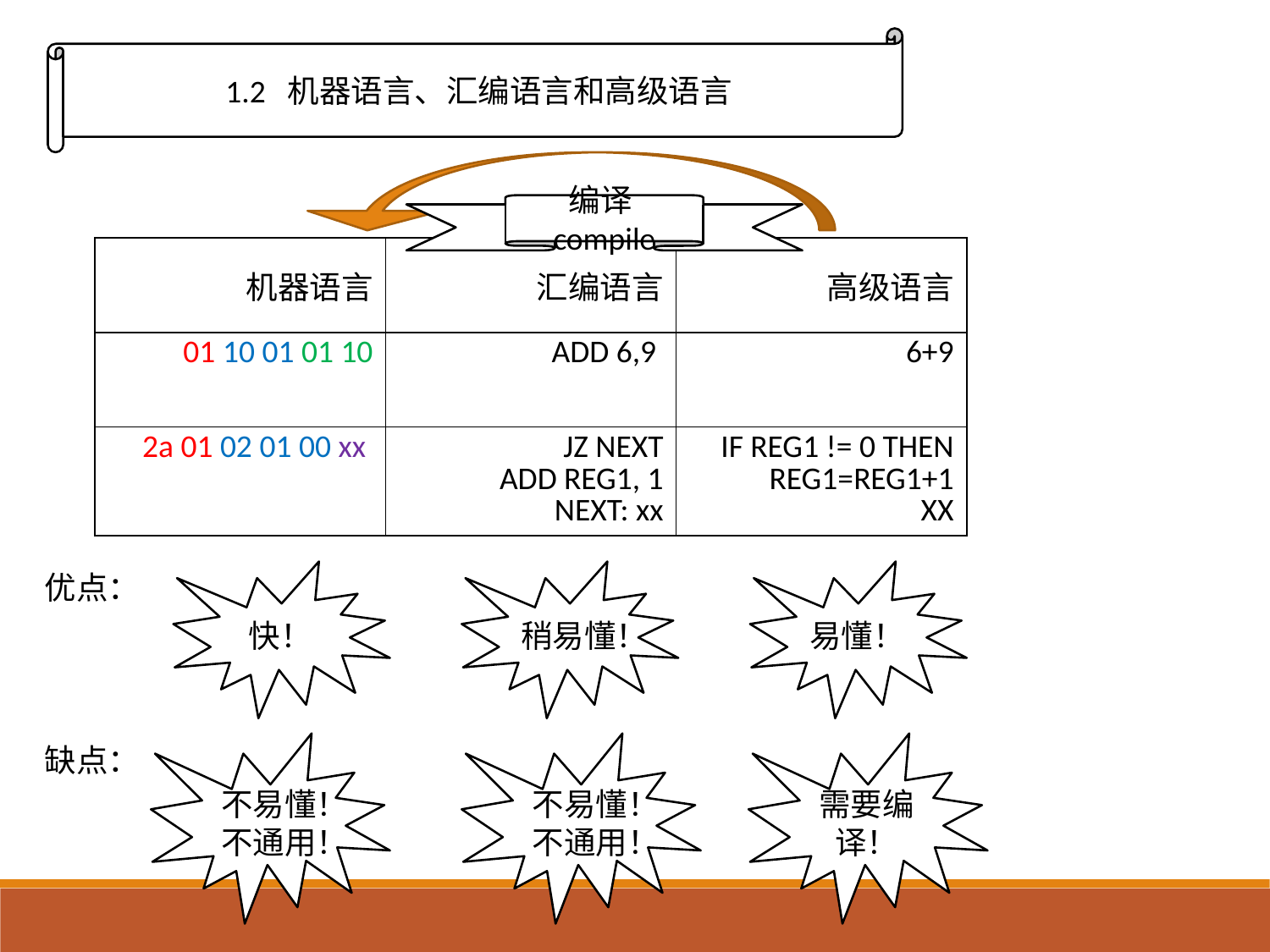

1.2  机器语言、汇编语言和高级语言

编译compile
| 机器语言 | 汇编语言 | 高级语言 |
| --- | --- | --- |
| 01 10 01 01 10 | ADD 6,9 | 6+9 |
| 2a 01 02 01 00 xx | JZ NEXT ADD REG1, 1 NEXT: xx | IF REG1 != 0 THEN REG1=REG1+1 XX |
优点：
快！
稍易懂！
易懂！
不易懂！
不通用！
不易懂！
不通用！
需要编译！
缺点：